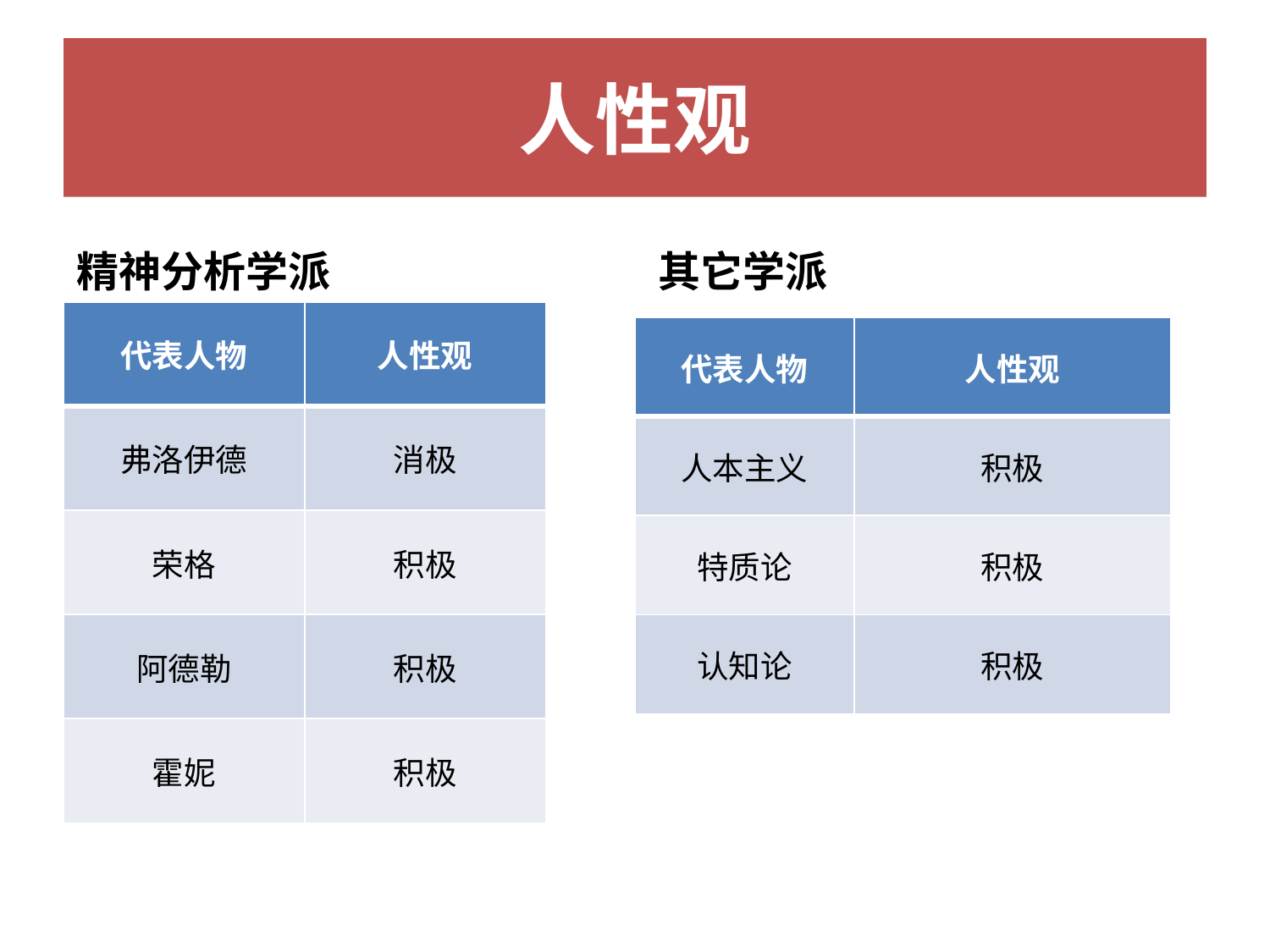

# 人性观
精神分析学派
其它学派
| 代表人物 | 人性观 |
| --- | --- |
| 弗洛伊德 | 消极 |
| 荣格 | 积极 |
| 阿德勒 | 积极 |
| 霍妮 | 积极 |
| 代表人物 | 人性观 |
| --- | --- |
| 人本主义 | 积极 |
| 特质论 | 积极 |
| 认知论 | 积极 |